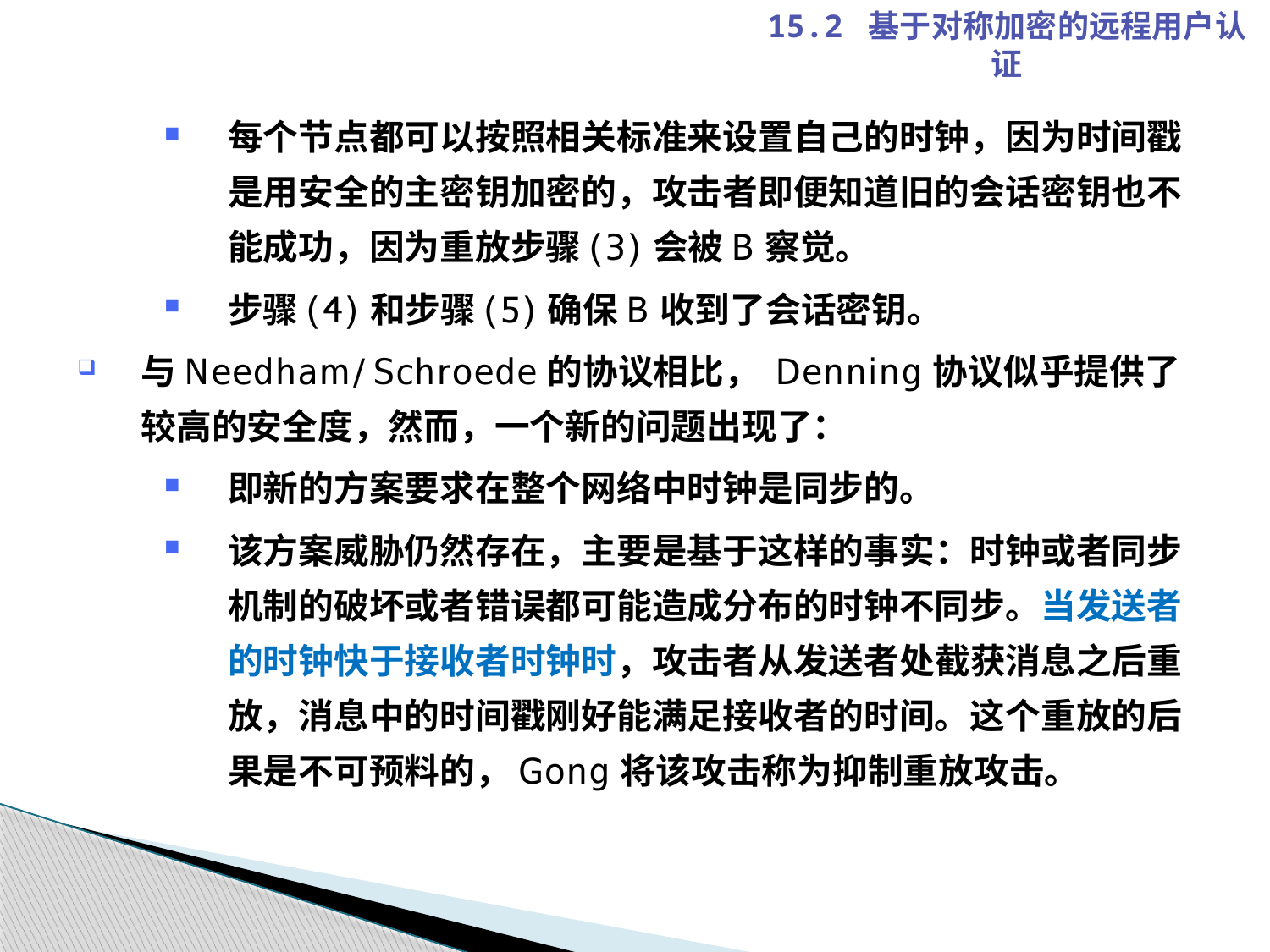

15.2 基于对称加密的远程用户认证
每个节点都可以按照相关标准来设置自己的时钟，因为时间戳是用安全的主密钥加密的，攻击者即便知道旧的会话密钥也不能成功，因为重放步骤(3)会被B察觉。
步骤(4)和步骤(5)确保B收到了会话密钥。
与Needham/Schroede的协议相比， Denning协议似乎提供了较高的安全度，然而，一个新的问题出现了：
即新的方案要求在整个网络中时钟是同步的。
该方案威胁仍然存在，主要是基于这样的事实：时钟或者同步机制的破坏或者错误都可能造成分布的时钟不同步。当发送者的时钟快于接收者时钟时，攻击者从发送者处截获消息之后重放，消息中的时间戳刚好能满足接收者的时间。这个重放的后果是不可预料的，Gong将该攻击称为抑制重放攻击。